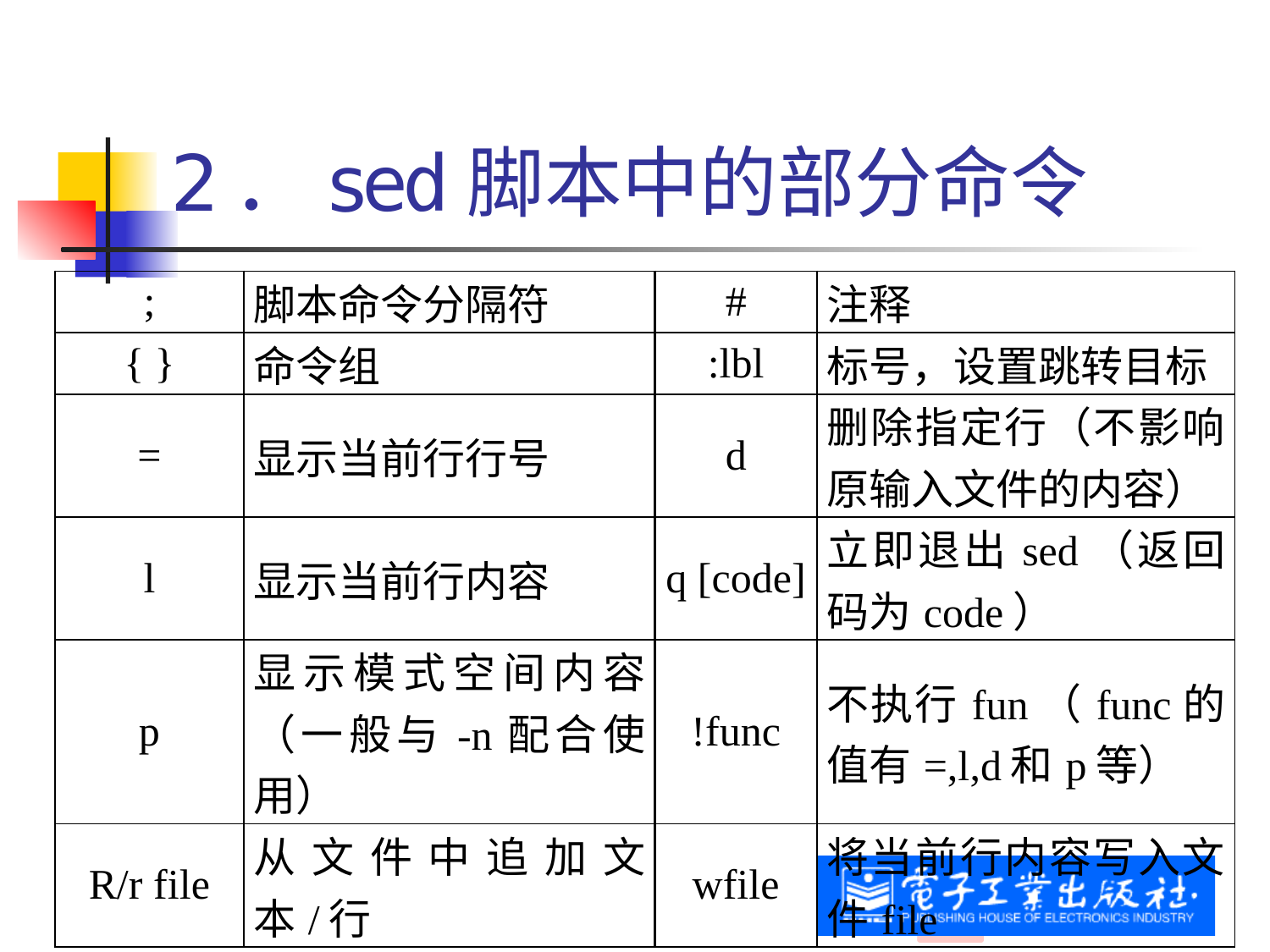

# 2．sed脚本中的部分命令
| ; | 脚本命令分隔符 | # | 注释 |
| --- | --- | --- | --- |
| { } | 命令组 | :lbl | 标号，设置跳转目标 |
| = | 显示当前行行号 | d | 删除指定行（不影响原输入文件的内容） |
| l | 显示当前行内容 | q [code] | 立即退出sed（返回码为code） |
| p | 显示模式空间内容（一般与-n配合使用） | !func | 不执行fun（func的值有=,l,d和p等） |
| R/r file | 从文件中追加文本/行 | wfile | 将当前行内容写入文件file |